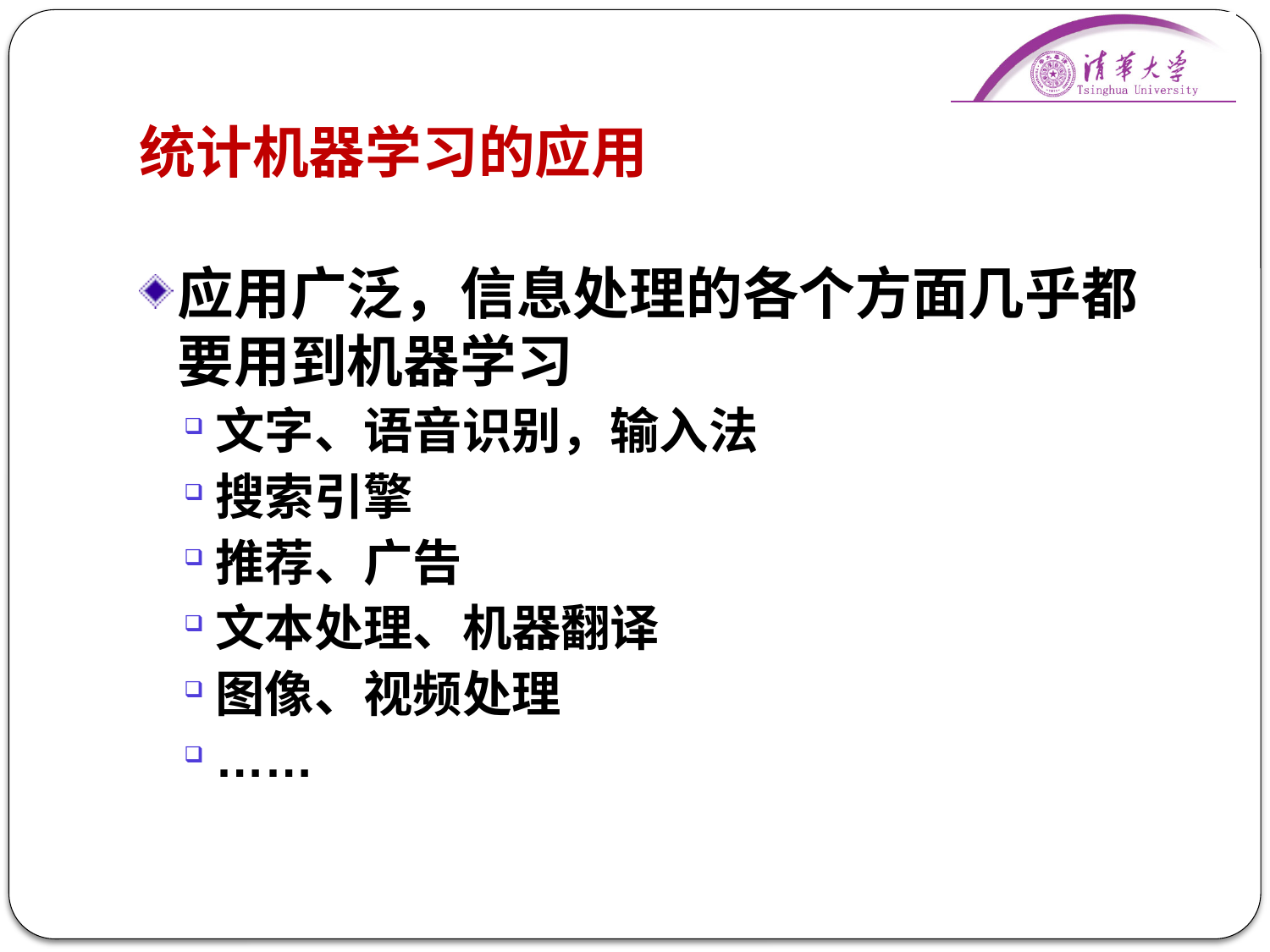

# 统计机器学习的应用
应用广泛，信息处理的各个方面几乎都要用到机器学习
文字、语音识别，输入法
搜索引擎
推荐、广告
文本处理、机器翻译
图像、视频处理
……
7